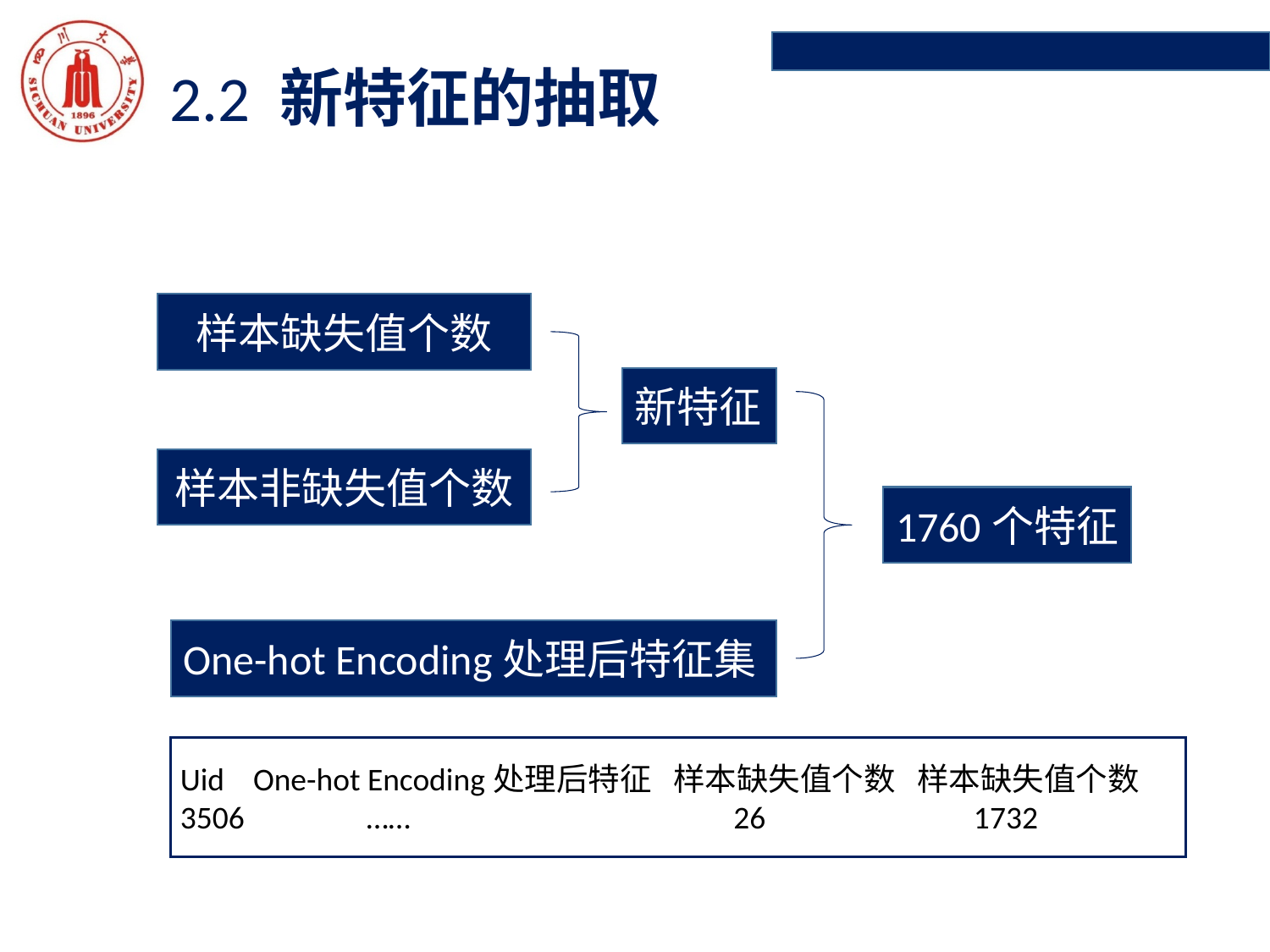

2.2 新特征的抽取
样本缺失值个数

新特征

样本非缺失值个数
1760个特征
One-hot Encoding处理后特征集
Uid    One-hot Encoding处理后特征   样本缺失值个数   样本缺失值个数
3506                 ……                                             26                             1732